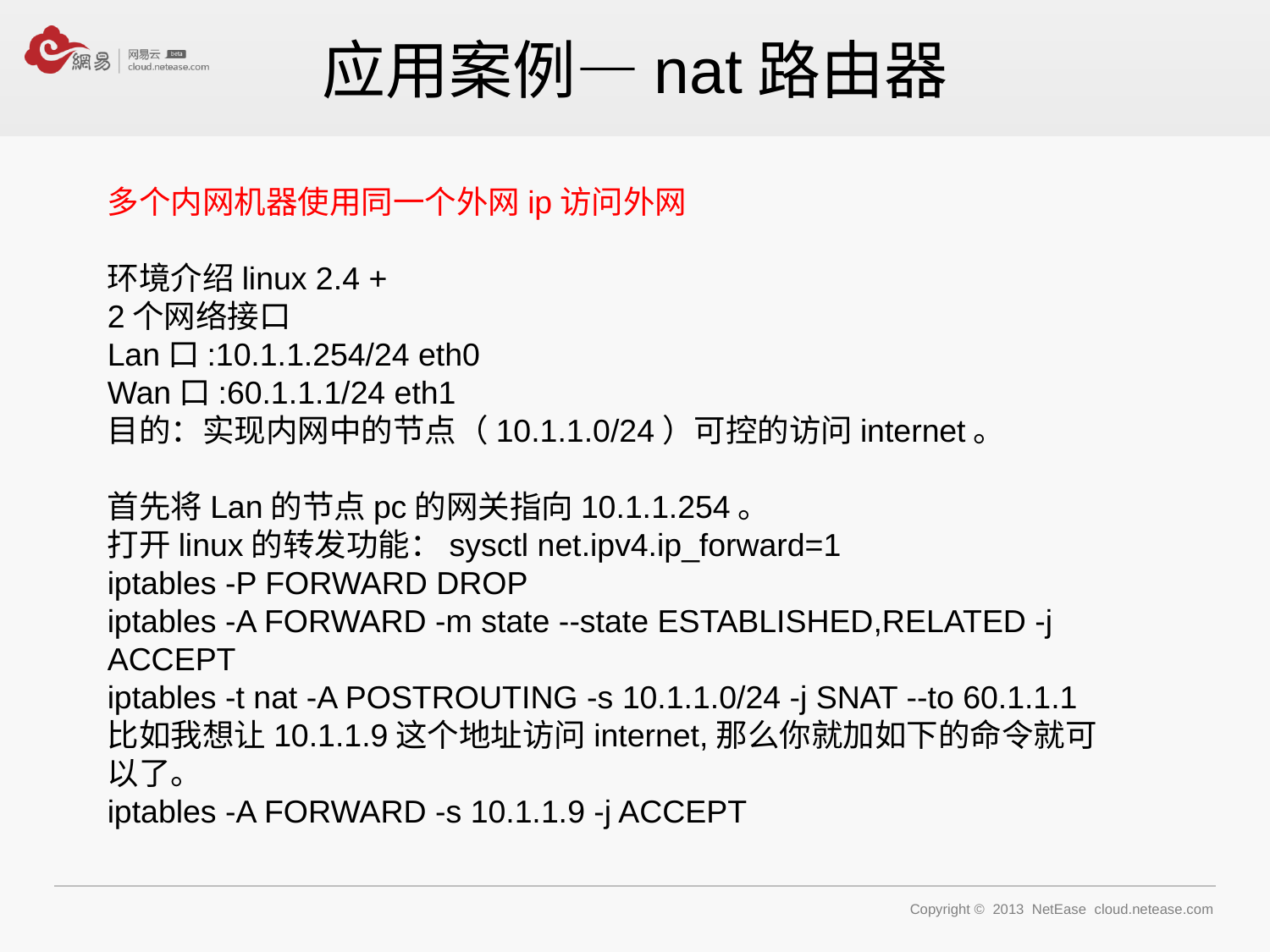

# 应用案例—nat路由器
多个内网机器使用同一个外网ip访问外网

环境介绍linux 2.4 +
2个网络接口
Lan口:10.1.1.254/24 eth0
Wan口:60.1.1.1/24 eth1
目的：实现内网中的节点（10.1.1.0/24）可控的访问internet。

首先将Lan的节点pc的网关指向10.1.1.254。
打开linux的转发功能：sysctl net.ipv4.ip_forward=1
iptables -P FORWARD DROP
iptables -A FORWARD -m state --state ESTABLISHED,RELATED -j ACCEPT
iptables -t nat -A POSTROUTING -s 10.1.1.0/24 -j SNAT --to 60.1.1.1
比如我想让10.1.1.9这个地址访问internet,那么你就加如下的命令就可以了。
iptables -A FORWARD -s 10.1.1.9 -j ACCEPT